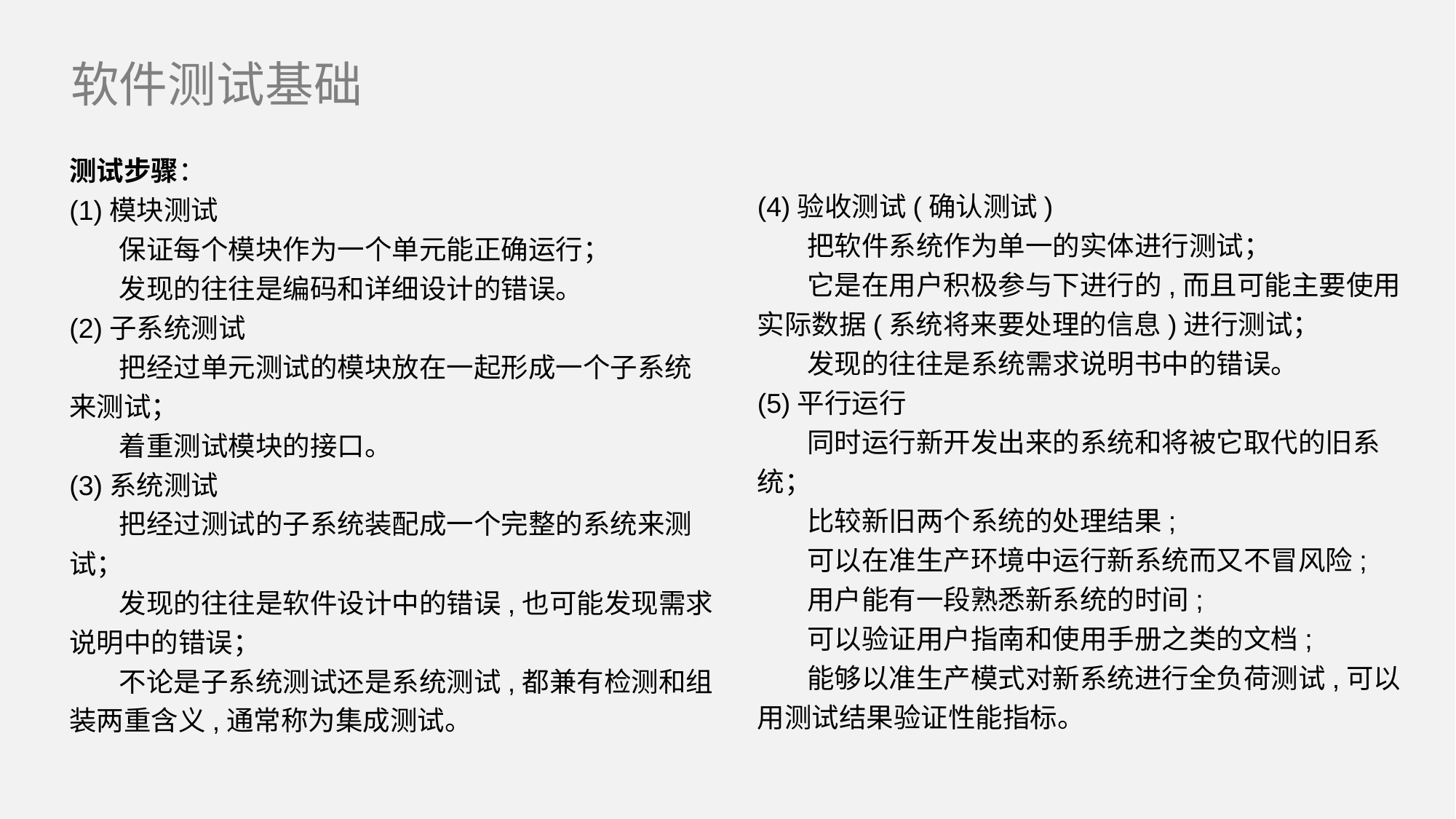

软件测试基础
测试步骤：
(1)模块测试
       保证每个模块作为一个单元能正确运行；
       发现的往往是编码和详细设计的错误。
(2)子系统测试
       把经过单元测试的模块放在一起形成一个子系统来测试；
       着重测试模块的接口。
(3)系统测试
       把经过测试的子系统装配成一个完整的系统来测试；
       发现的往往是软件设计中的错误,也可能发现需求说明中的错误；
       不论是子系统测试还是系统测试,都兼有检测和组装两重含义,通常称为集成测试。
(4)验收测试(确认测试)
       把软件系统作为单一的实体进行测试；
       它是在用户积极参与下进行的,而且可能主要使用实际数据(系统将来要处理的信息)进行测试；
       发现的往往是系统需求说明书中的错误。
(5)平行运行
       同时运行新开发出来的系统和将被它取代的旧系统；
       比较新旧两个系统的处理结果;
       可以在准生产环境中运行新系统而又不冒风险;
       用户能有一段熟悉新系统的时间;
       可以验证用户指南和使用手册之类的文档;
       能够以准生产模式对新系统进行全负荷测试,可以用测试结果验证性能指标。